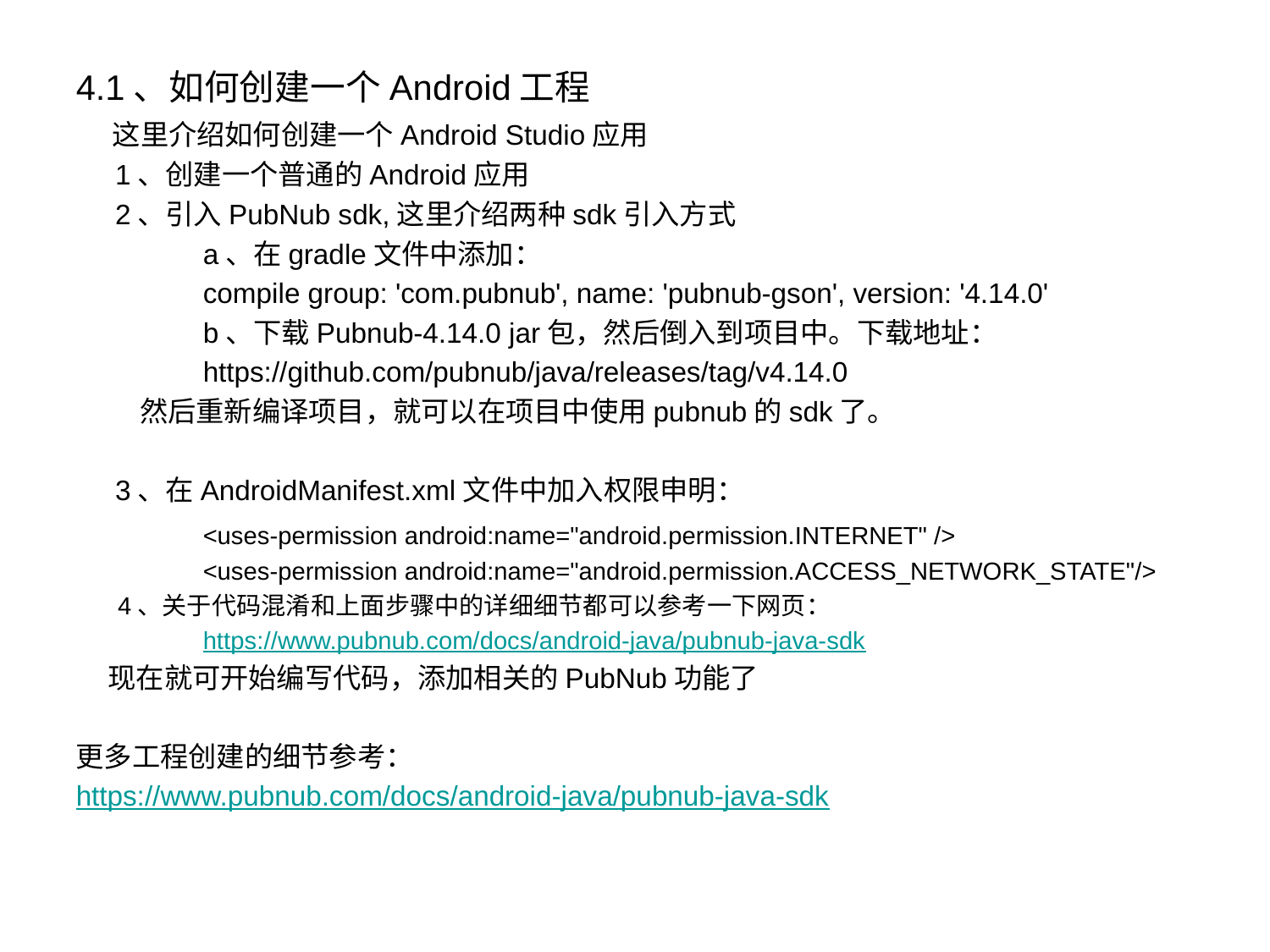

4.1、如何创建一个Android工程
    这里介绍如何创建一个Android Studio应用
     1、创建一个普通的Android应用
     2、引入PubNub sdk,这里介绍两种sdk引入方式
	a、在gradle文件中添加：
	compile group: 'com.pubnub', name: 'pubnub-gson', version: '4.14.0'
	b、下载Pubnub-4.14.0 jar包，然后倒入到项目中。下载地址：
	https://github.com/pubnub/java/releases/tag/v4.14.0
         然后重新编译项目，就可以在项目中使用pubnub的sdk了。

     3、在AndroidManifest.xml文件中加入权限申明：
	<uses-permission android:name="android.permission.INTERNET" />
	<uses-permission android:name="android.permission.ACCESS_NETWORK_STATE"/>
      4、关于代码混淆和上面步骤中的详细细节都可以参考一下网页：
	https://www.pubnub.com/docs/android-java/pubnub-java-sdk
    现在就可开始编写代码，添加相关的PubNub功能了

更多工程创建的细节参考：
https://www.pubnub.com/docs/android-java/pubnub-java-sdk